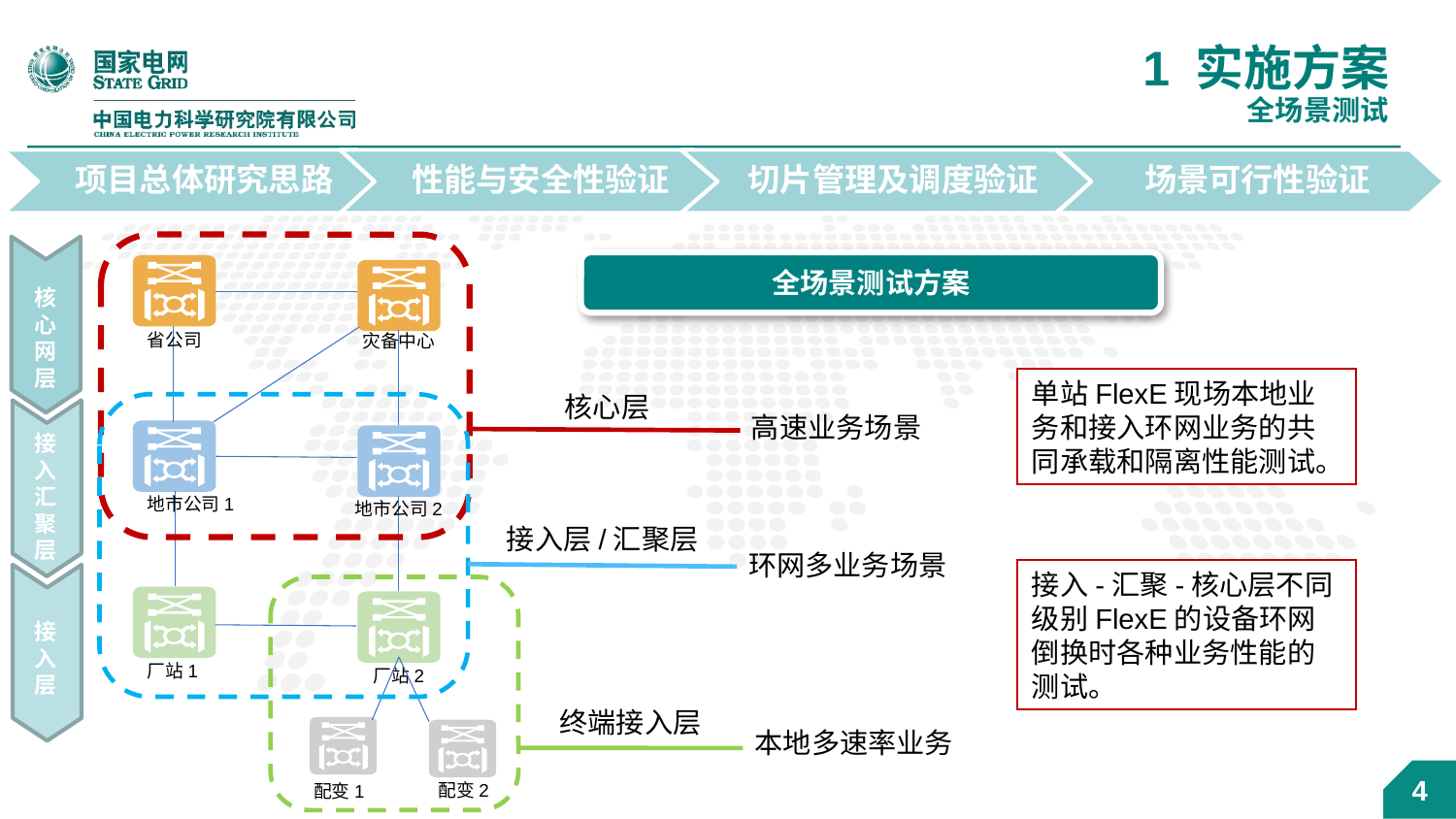

# 1 实施方案 全场景测试
项目总体研究思路
性能与安全性验证
切片管理及调度验证
场景可行性验证

灾备中心

地市公司2

厂站2
省公司
核心层

高速业务场景

地市公司1
接入层/汇聚层
环网多业务场景

厂站1
终端接入层

本地多速率业务

配变2
配变1
核心网层

接入层

接入汇聚层
全场景测试方案
单站FlexE现场本地业务和接入环网业务的共同承载和隔离性能测试。
接入-汇聚-核心层不同级别FlexE的设备环网倒换时各种业务性能的测试。
4